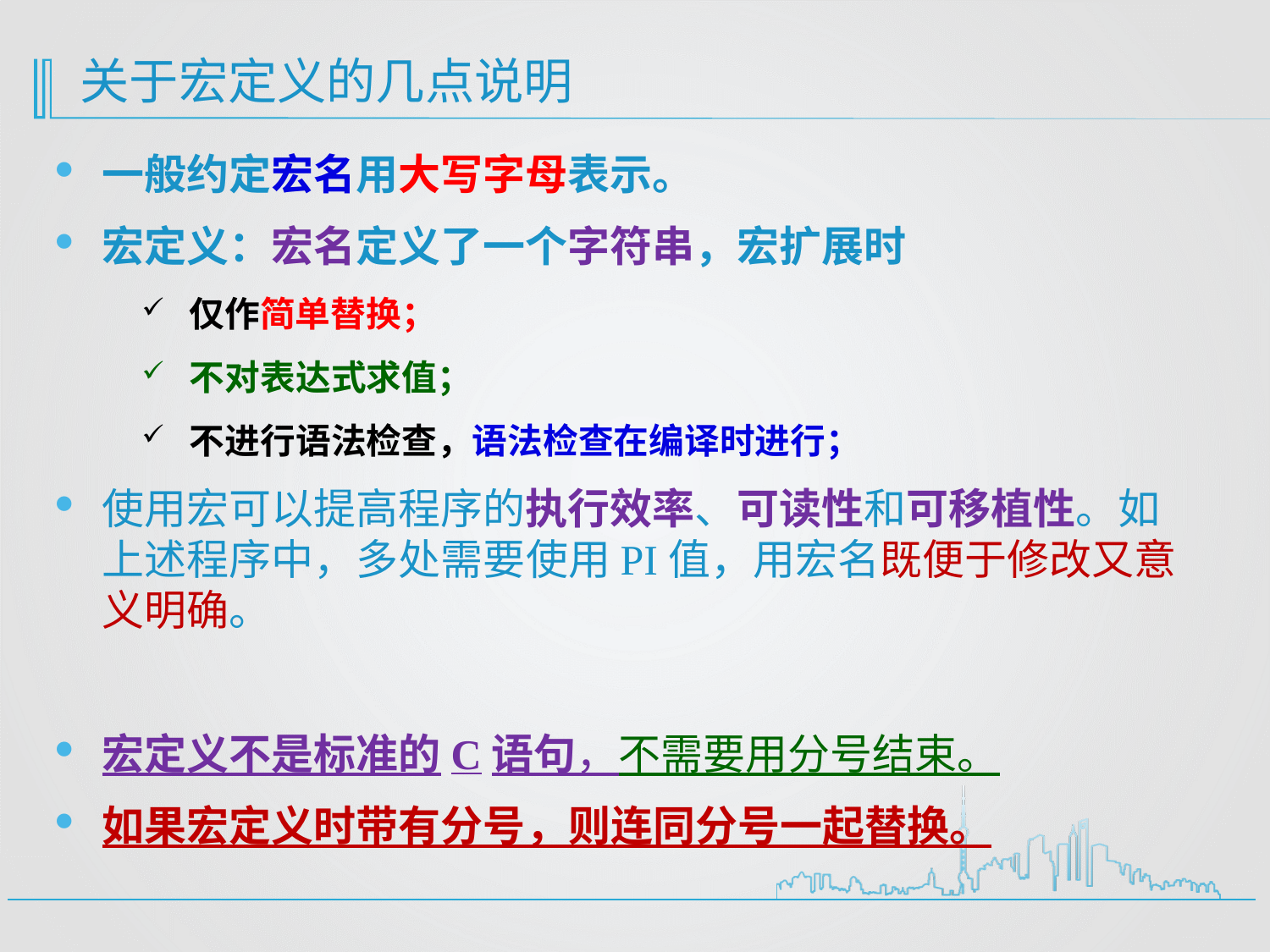

# 关于宏定义的几点说明
一般约定宏名用大写字母表示。
宏定义：宏名定义了一个字符串，宏扩展时
仅作简单替换；
不对表达式求值；
不进行语法检查，语法检查在编译时进行；
使用宏可以提高程序的执行效率、可读性和可移植性。如上述程序中，多处需要使用PI值，用宏名既便于修改又意义明确。

宏定义不是标准的C语句，不需要用分号结束。
如果宏定义时带有分号，则连同分号一起替换。